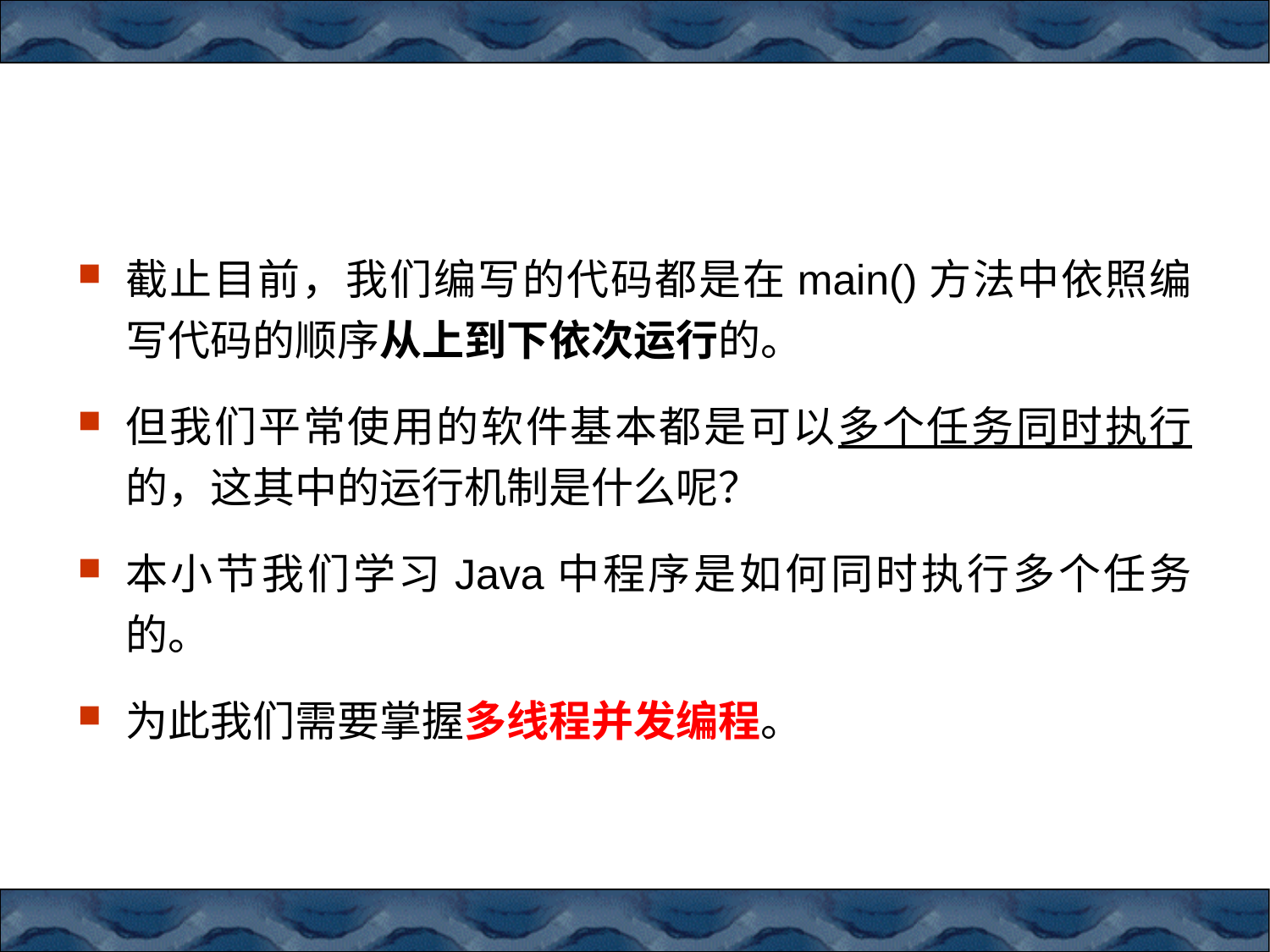

#
截止目前，我们编写的代码都是在main()方法中依照编写代码的顺序从上到下依次运行的。
但我们平常使用的软件基本都是可以多个任务同时执行的，这其中的运行机制是什么呢？
本小节我们学习Java中程序是如何同时执行多个任务的。
为此我们需要掌握多线程并发编程。